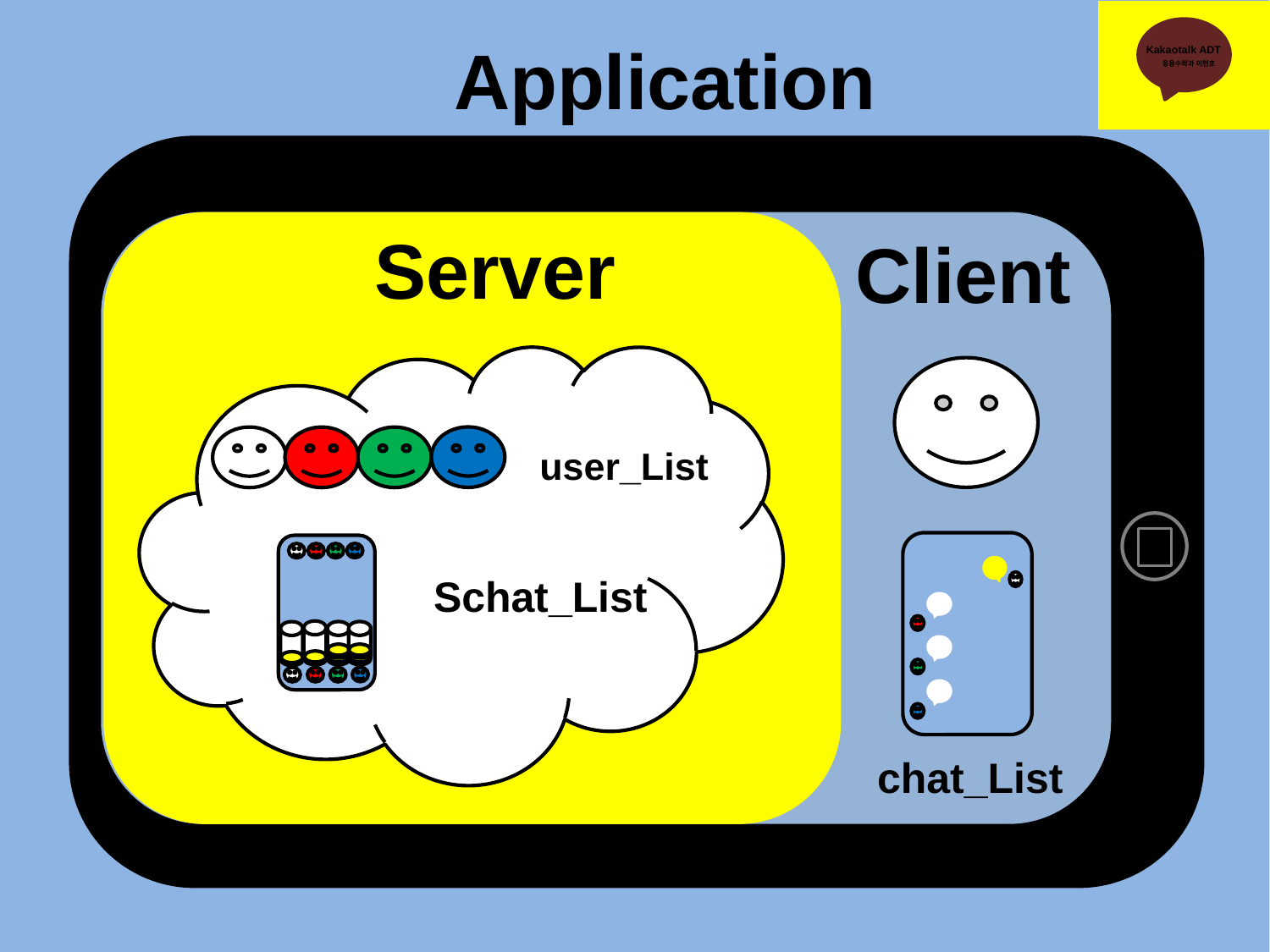

Application

# Kakaotalk ADT
응용수학과 이현호

Server
Client

user_List

Schat_List

chat_List